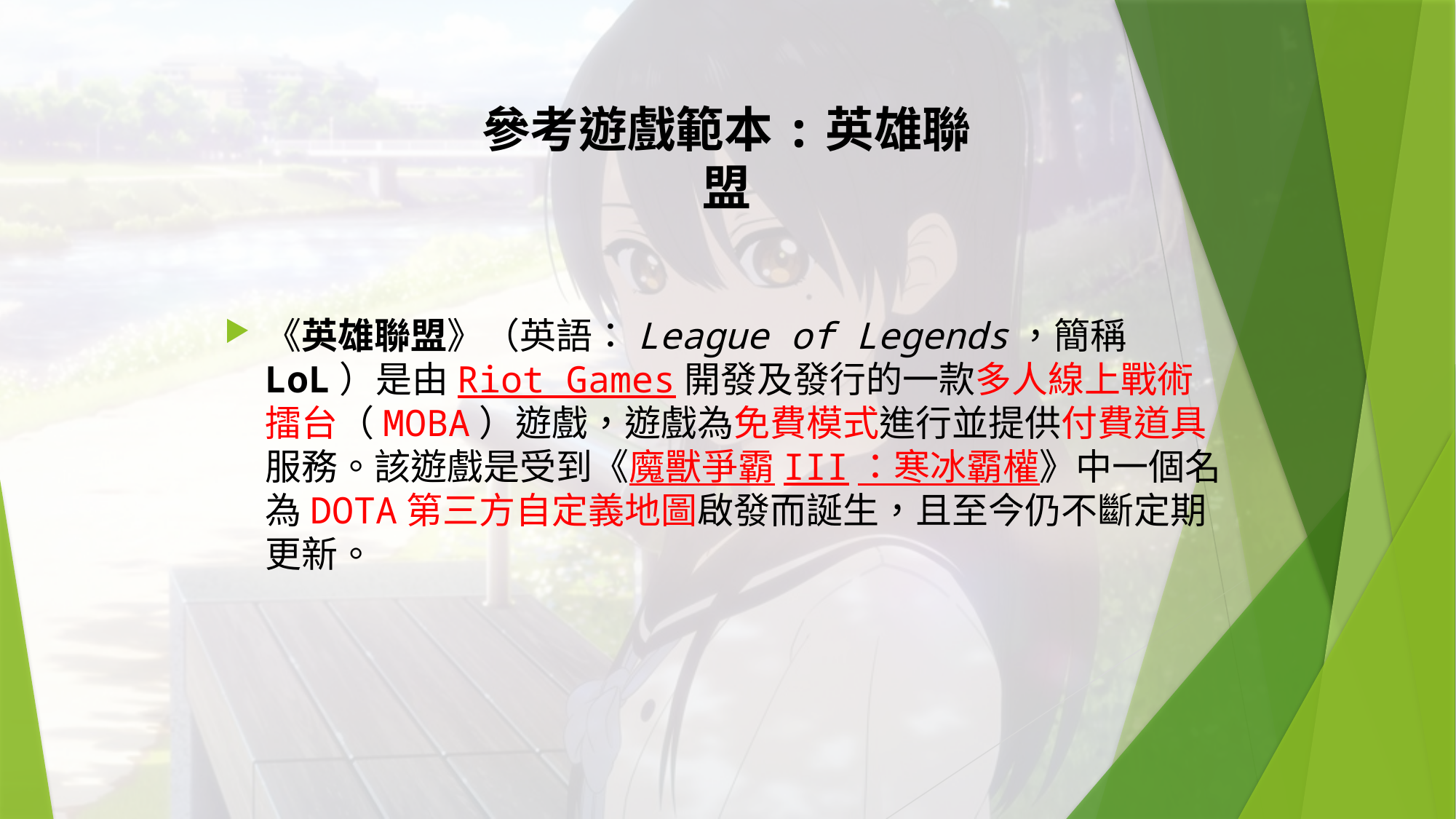

# 參考遊戲範本:英雄聯盟
《英雄聯盟》（英語：League of Legends，簡稱LoL）是由Riot Games開發及發行的一款多人線上戰術擂台（MOBA）遊戲，遊戲為免費模式進行並提供付費道具服務。該遊戲是受到《魔獸爭霸III：寒冰霸權》中一個名為DOTA第三方自定義地圖啟發而誕生，且至今仍不斷定期更新。